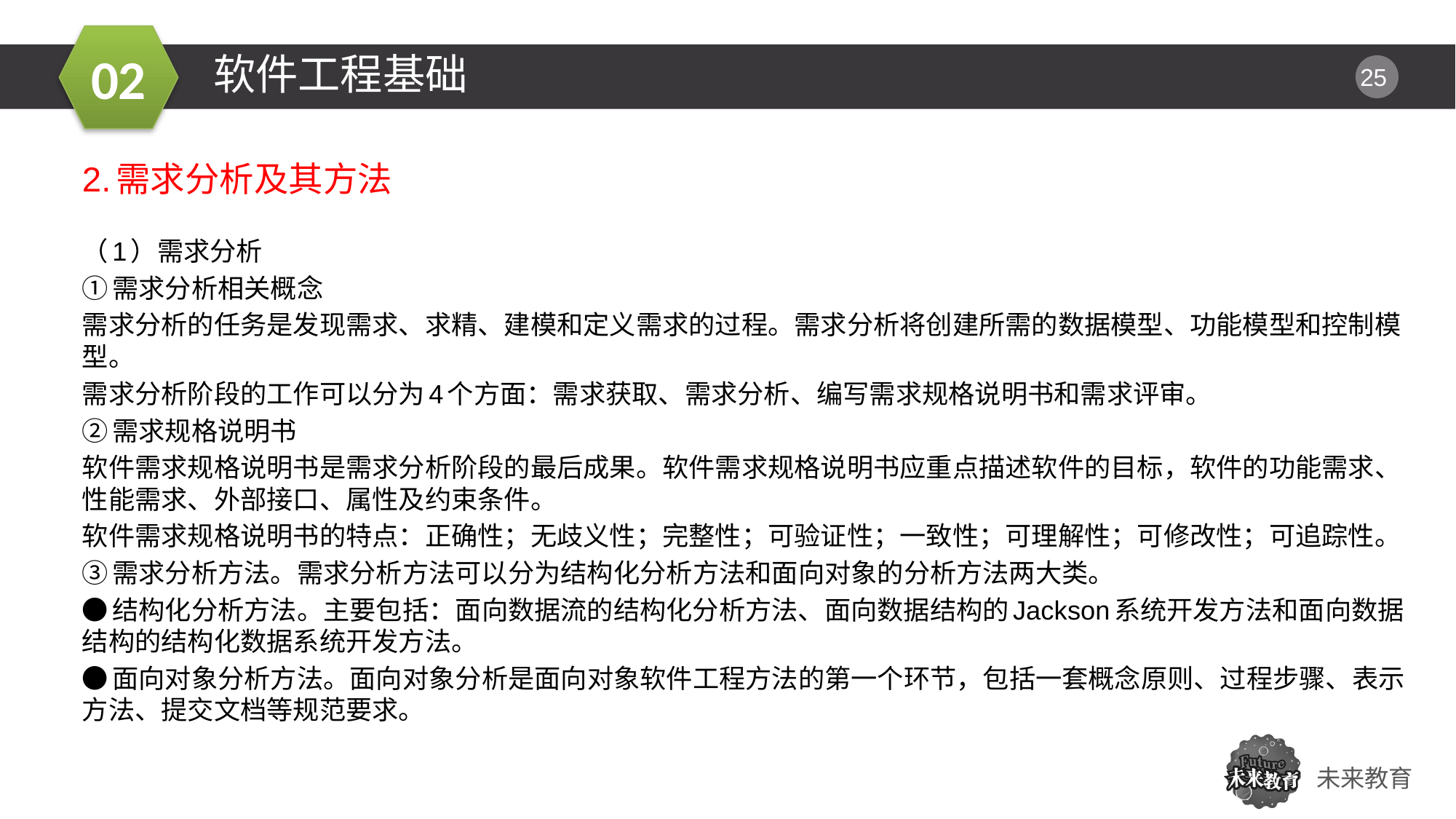

软件工程基础
2.需求分析及其方法

（1）需求分析
①需求分析相关概念
需求分析的任务是发现需求、求精、建模和定义需求的过程。需求分析将创建所需的数据模型、功能模型和控制模型。
需求分析阶段的工作可以分为4个方面：需求获取、需求分析、编写需求规格说明书和需求评审。
②需求规格说明书
软件需求规格说明书是需求分析阶段的最后成果。软件需求规格说明书应重点描述软件的目标，软件的功能需求、性能需求、外部接口、属性及约束条件。
软件需求规格说明书的特点：正确性；无歧义性；完整性；可验证性；一致性；可理解性；可修改性；可追踪性。
③需求分析方法。需求分析方法可以分为结构化分析方法和面向对象的分析方法两大类。
●结构化分析方法。主要包括：面向数据流的结构化分析方法、面向数据结构的Jackson系统开发方法和面向数据结构的结构化数据系统开发方法。
●面向对象分析方法。面向对象分析是面向对象软件工程方法的第一个环节，包括一套概念原则、过程步骤、表示方法、提交文档等规范要求。

01